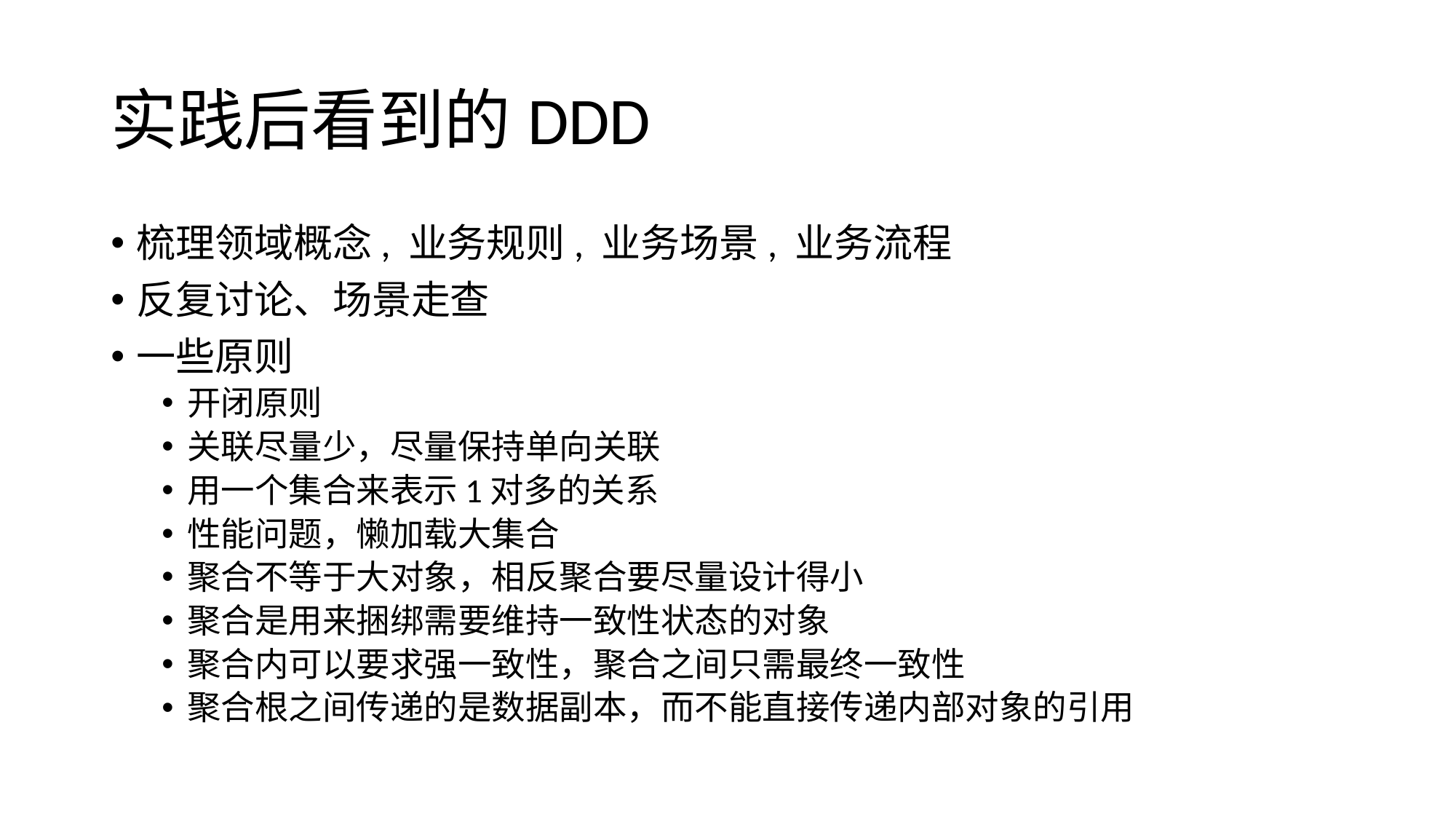

# 实践后看到的DDD
梳理领域概念, 业务规则, 业务场景, 业务流程
反复讨论、场景走查
一些原则
开闭原则
关联尽量少，尽量保持单向关联
用一个集合来表示1对多的关系
性能问题，懒加载大集合
聚合不等于大对象，相反聚合要尽量设计得小
聚合是用来捆绑需要维持一致性状态的对象
聚合内可以要求强一致性，聚合之间只需最终一致性
聚合根之间传递的是数据副本，而不能直接传递内部对象的引用